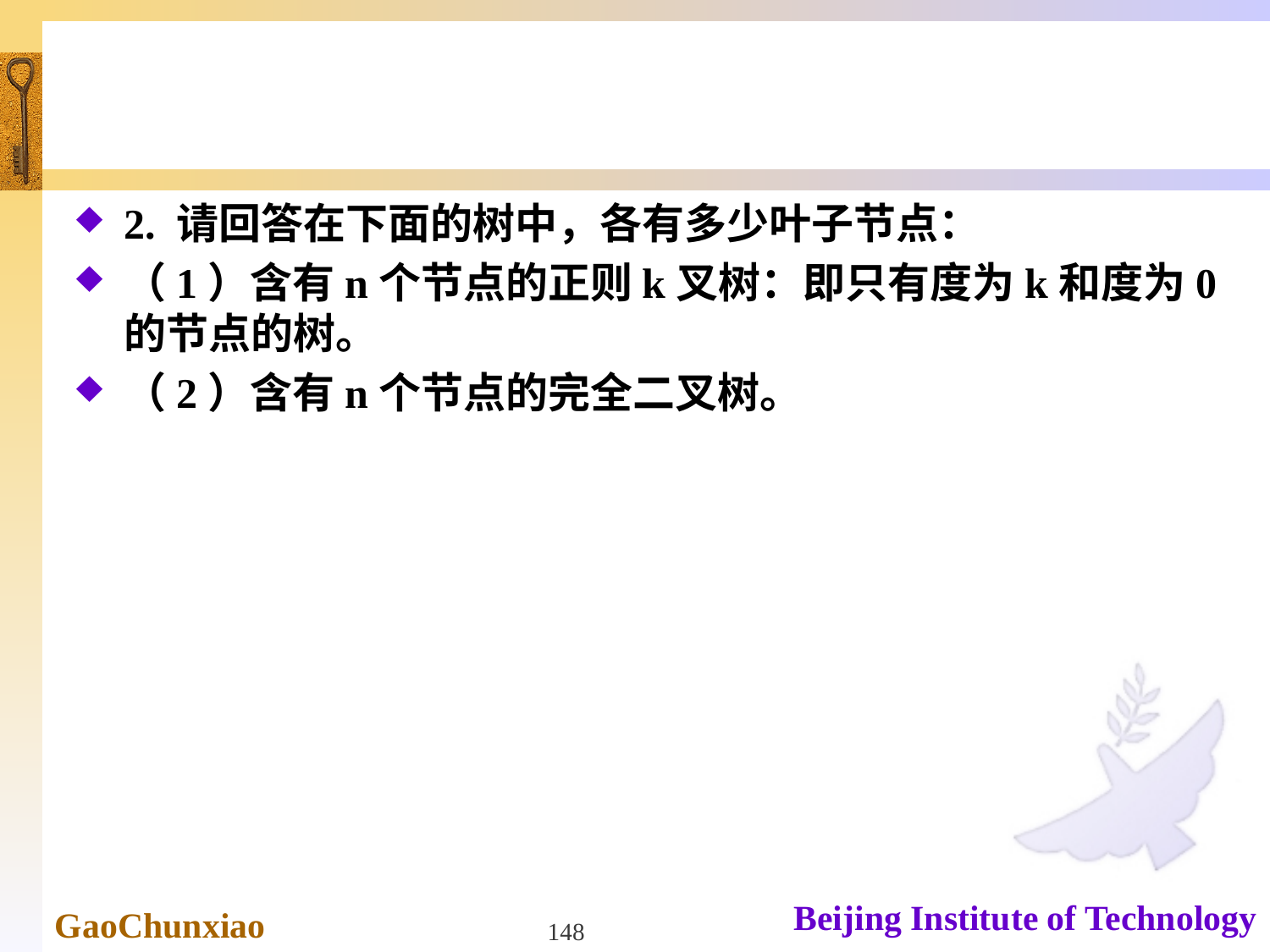

#
2. 请回答在下面的树中，各有多少叶子节点：
（1）含有n个节点的正则k叉树：即只有度为k和度为0的节点的树。
（2）含有n个节点的完全二叉树。

148